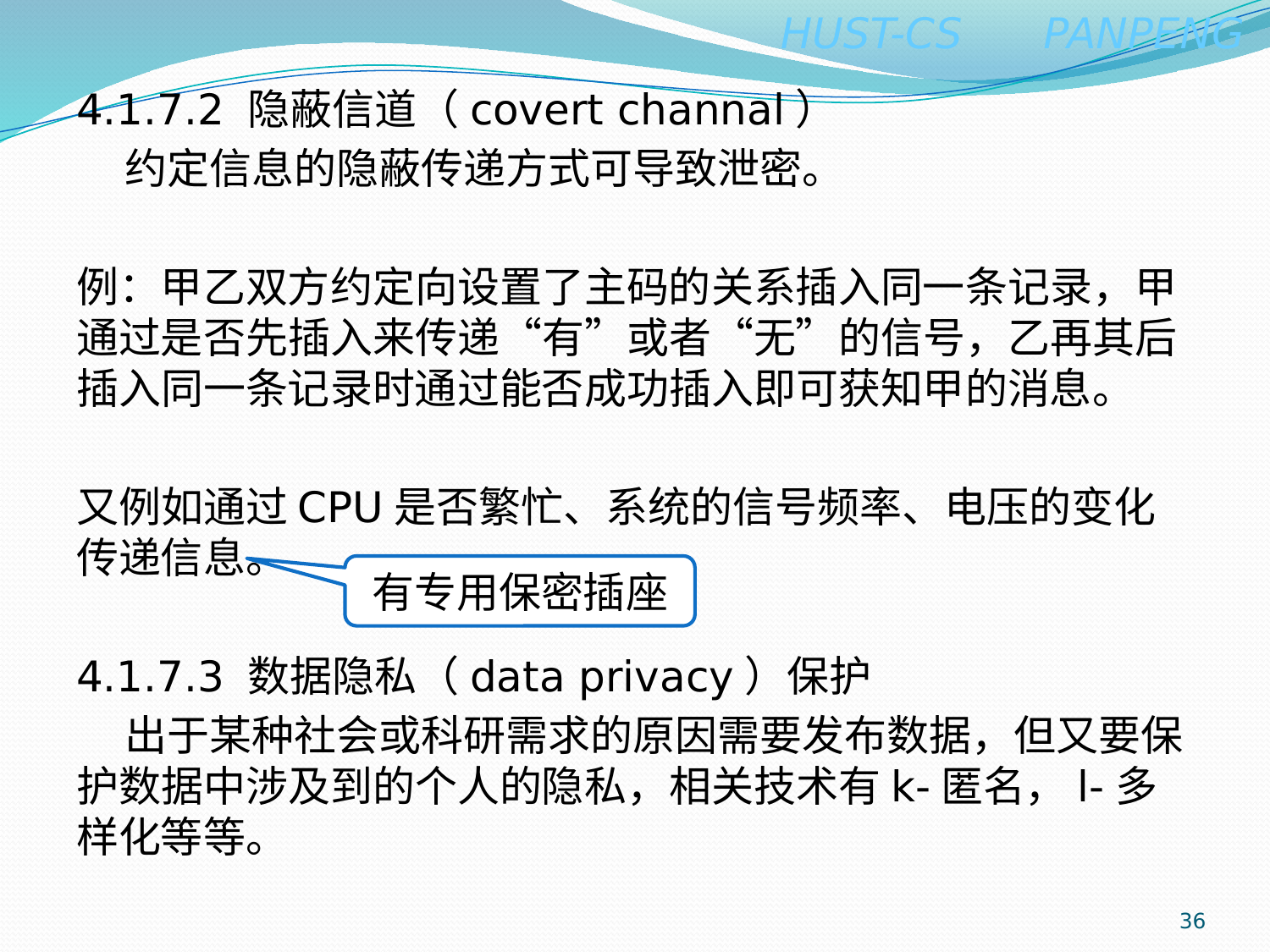

4.1.7.2 隐蔽信道（covert channal）
    约定信息的隐蔽传递方式可导致泄密。

例：甲乙双方约定向设置了主码的关系插入同一条记录，甲通过是否先插入来传递“有”或者“无”的信号，乙再其后插入同一条记录时通过能否成功插入即可获知甲的消息。

又例如通过CPU是否繁忙、系统的信号频率、电压的变化传递信息。

4.1.7.3 数据隐私（data privacy）保护
    出于某种社会或科研需求的原因需要发布数据，但又要保护数据中涉及到的个人的隐私，相关技术有k-匿名，l-多样化等等。
有专用保密插座
36